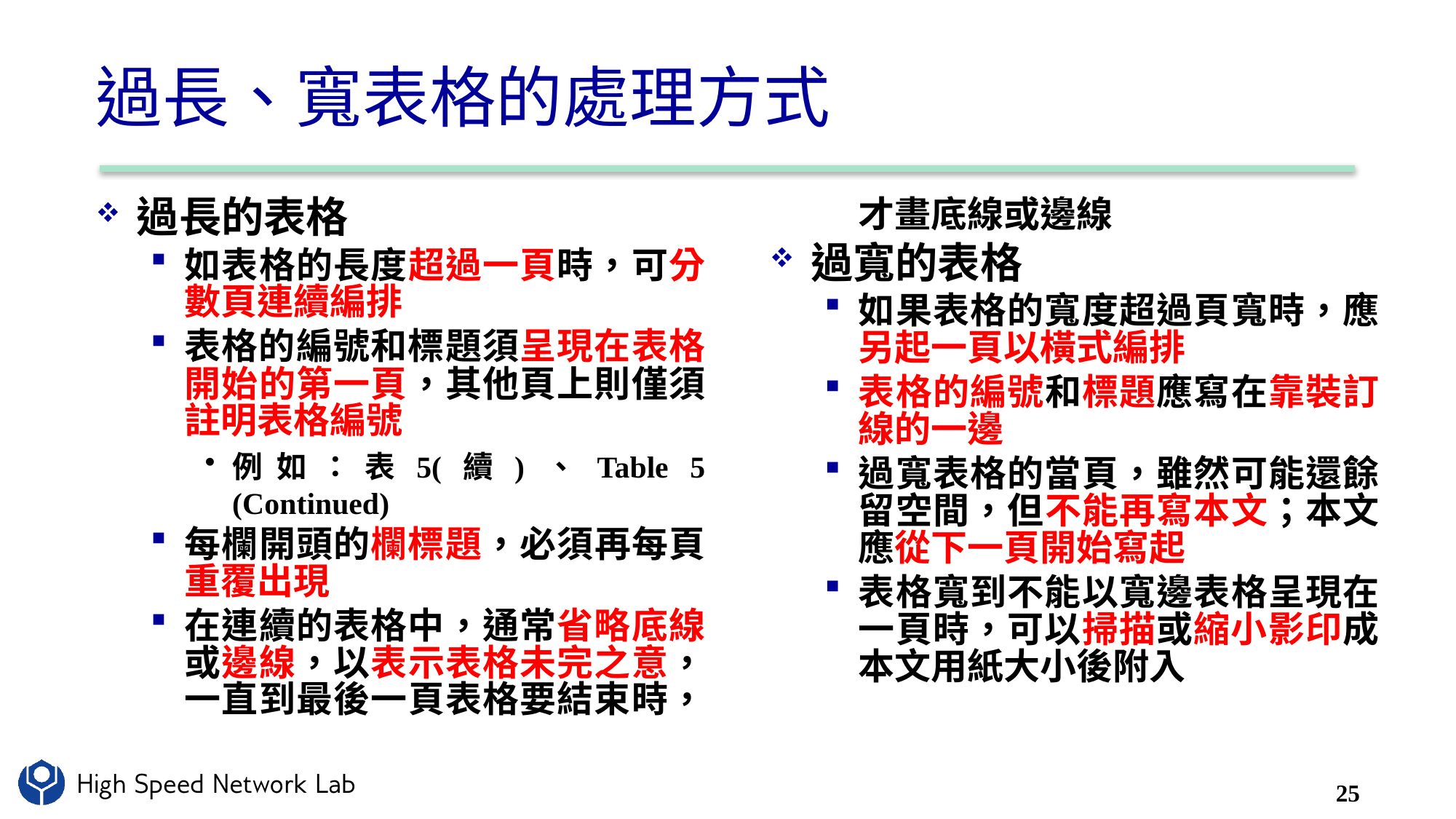

# 過長、寬表格的處理方式
過長的表格
如表格的長度超過一頁時，可分數頁連續編排
表格的編號和標題須呈現在表格開始的第一頁，其他頁上則僅須註明表格編號
例如：表5(續)、Table 5 (Continued)
每欄開頭的欄標題，必須再每頁重覆出現
在連續的表格中，通常省略底線或邊線，以表示表格未完之意，一直到最後一頁表格要結束時，才畫底線或邊線
過寬的表格
如果表格的寬度超過頁寬時，應另起一頁以橫式編排
表格的編號和標題應寫在靠裝訂線的一邊
過寬表格的當頁，雖然可能還餘留空間，但不能再寫本文；本文應從下一頁開始寫起
表格寬到不能以寬邊表格呈現在一頁時，可以掃描或縮小影印成本文用紙大小後附入
25